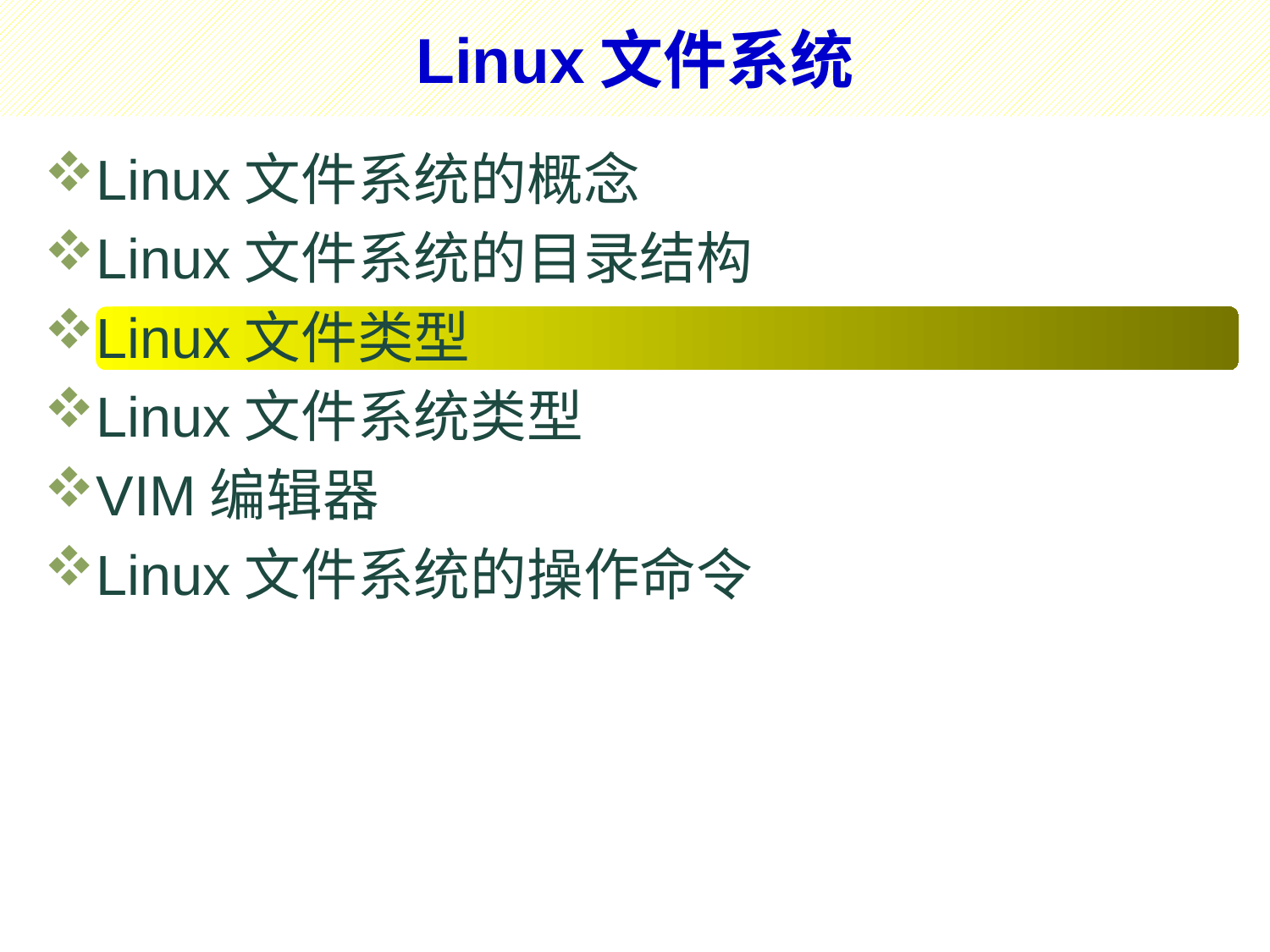

# Linux文件系统
Linux文件系统的概念
Linux文件系统的目录结构
Linux文件类型
Linux文件系统类型
VIM编辑器
Linux文件系统的操作命令